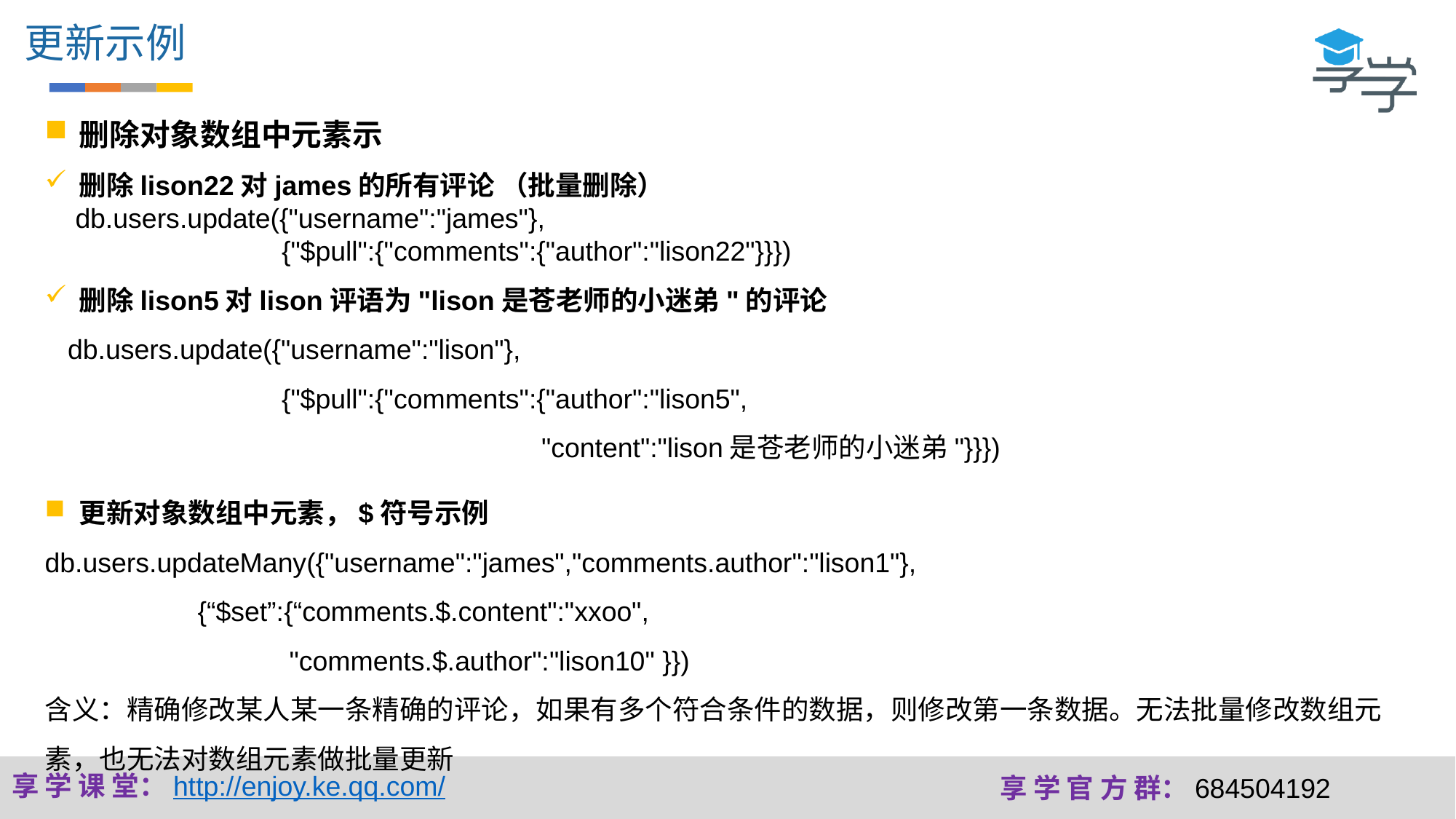

更新示例

删除对象数组中元素示
删除lison22对james的所有评论 （批量删除）
    db.users.update({"username":"james"},
                               {"$pull":{"comments":{"author":"lison22"}}})
删除lison5对lison评语为"lison是苍老师的小迷弟"的评论
   db.users.update({"username":"lison"},
                               {"$pull":{"comments":{"author":"lison5",
                                                                 "content":"lison是苍老师的小迷弟"}}})

更新对象数组中元素，$符号示例
db.users.updateMany({"username":"james","comments.author":"lison1"},
                    {“$set”:{“comments.$.content":"xxoo",
                                "comments.$.author":"lison10" }})
含义：精确修改某人某一条精确的评论，如果有多个符合条件的数据，则修改第一条数据。无法批量修改数组元素，也无法对数组元素做批量更新